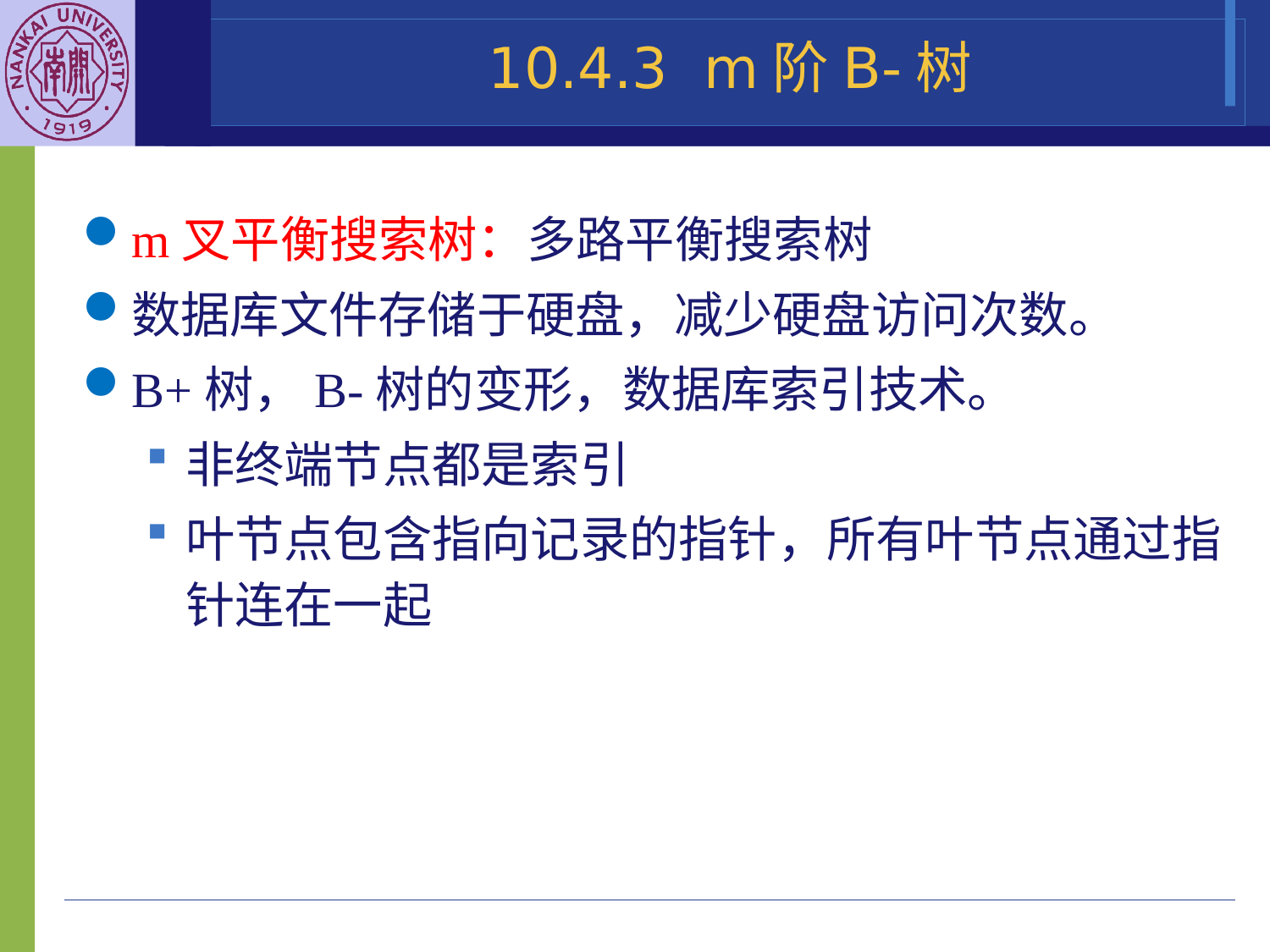

10.4.3  m阶B-树
m叉平衡搜索树：多路平衡搜索树
数据库文件存储于硬盘，减少硬盘访问次数。
B+树，B-树的变形，数据库索引技术。
非终端节点都是索引
叶节点包含指向记录的指针，所有叶节点通过指针连在一起
52